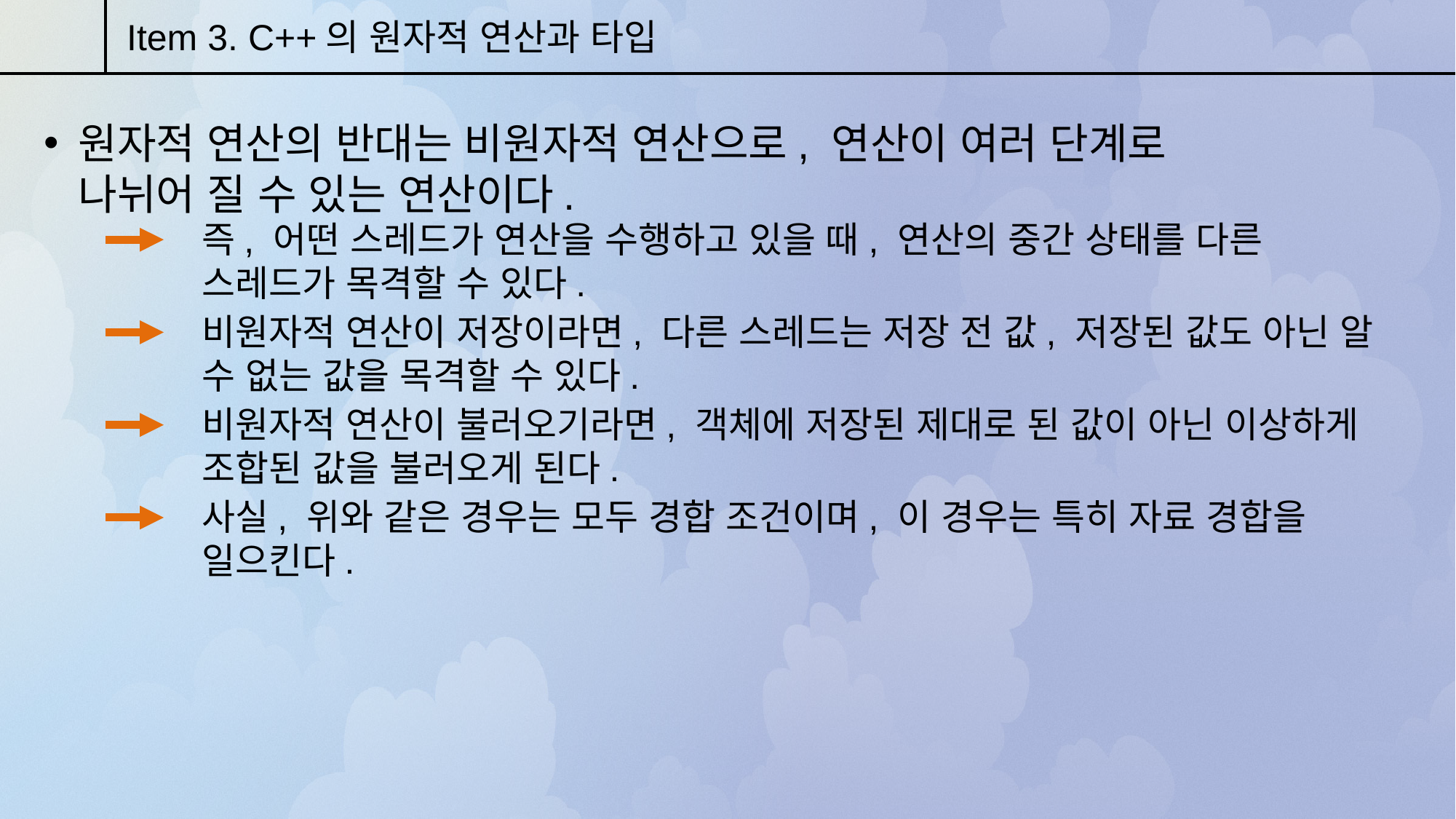

Item 3. C++의 원자적 연산과 타입
원자적 연산의 반대는 비원자적 연산으로, 연산이 여러 단계로 나뉘어 질 수 있는 연산이다.
즉, 어떤 스레드가 연산을 수행하고 있을 때, 연산의 중간 상태를 다른 스레드가 목격할 수 있다.
비원자적 연산이 저장이라면, 다른 스레드는 저장 전 값, 저장된 값도 아닌 알 수 없는 값을 목격할 수 있다.
비원자적 연산이 불러오기라면, 객체에 저장된 제대로 된 값이 아닌 이상하게 조합된 값을 불러오게 된다.
사실, 위와 같은 경우는 모두 경합 조건이며, 이 경우는 특히 자료 경합을 일으킨다.